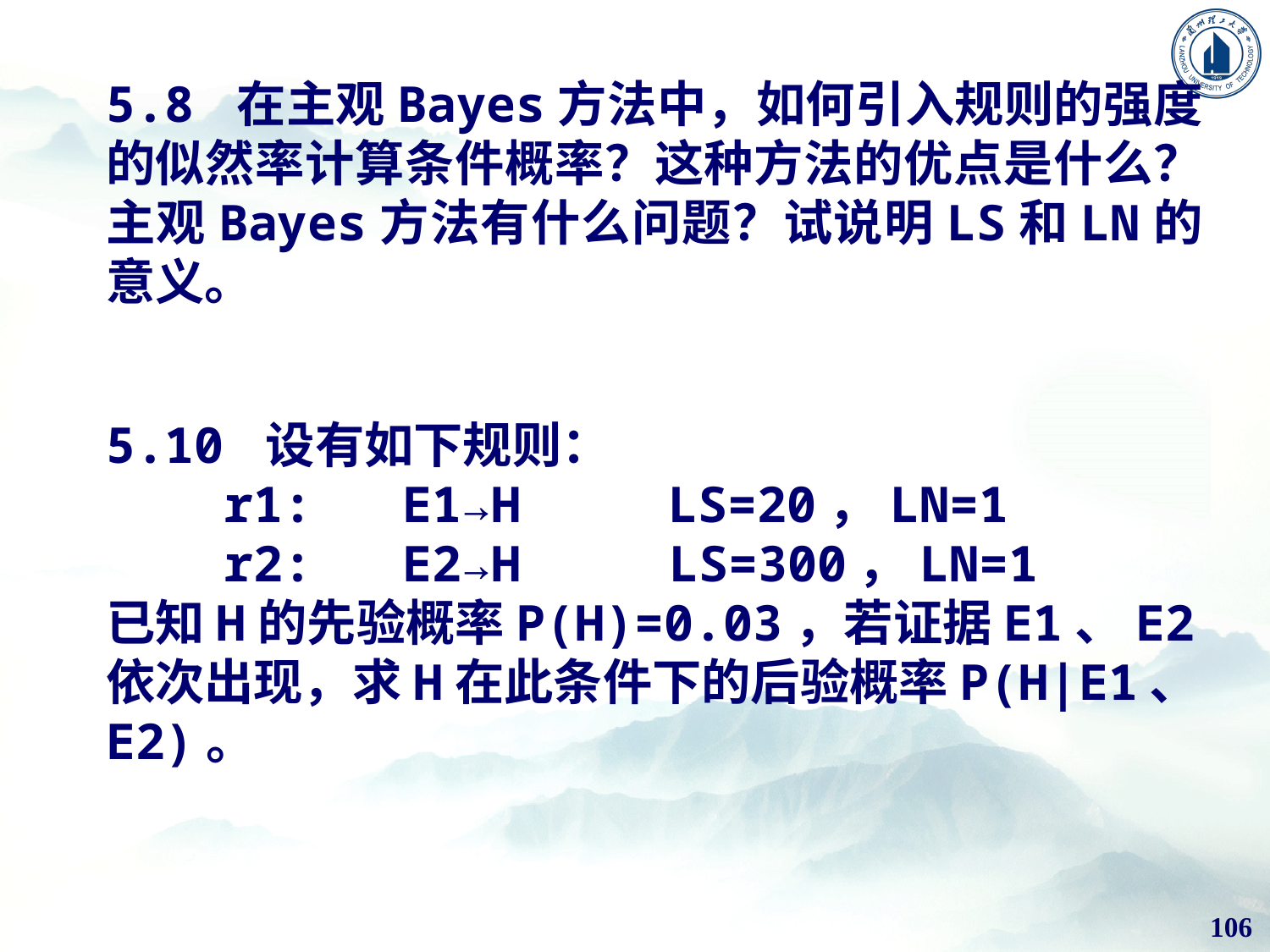

5.8 在主观Bayes方法中，如何引入规则的强度的似然率计算条件概率？这种方法的优点是什么？主观Bayes方法有什么问题？试说明LS和LN的意义。
5.10 设有如下规则：
    r1:   E1→H     LS=20，LN=1
    r2:   E2→H     LS=300，LN=1
已知H的先验概率P(H)=0.03，若证据E1、E2依次出现，求H在此条件下的后验概率P(H|E1、E2)。
106